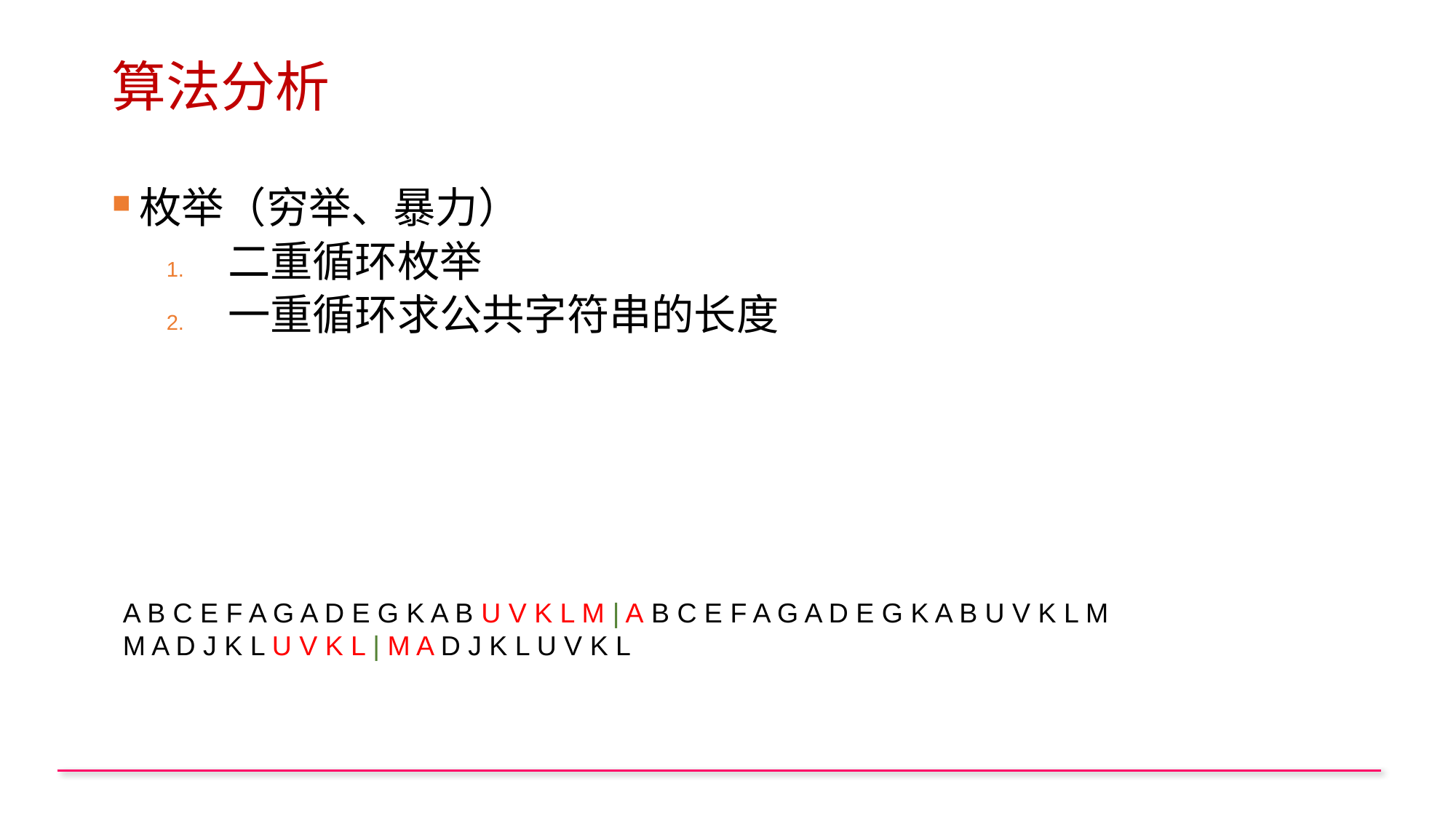

# 算法分析
枚举（穷举、暴力）
二重循环枚举
一重循环求公共字符串的长度

A B C E F A G A D E G K A B U V K L M | A B C E F A G A D E G K A B U V K L M
M A D J K L U V K L | M A D J K L U V K L